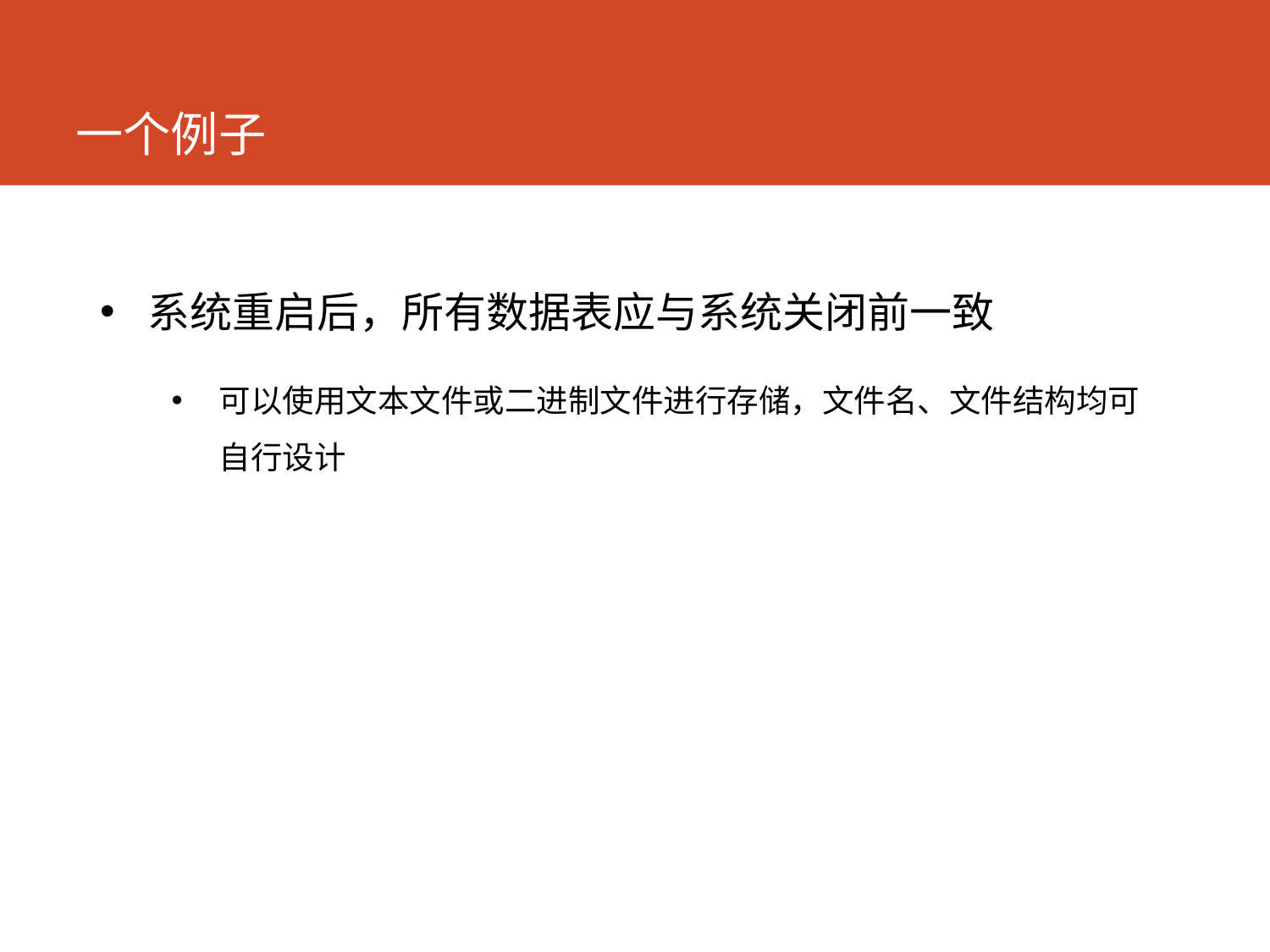

# 一个例子
系统重启后，所有数据表应与系统关闭前一致
可以使用文本文件或二进制文件进行存储，文件名、文件结构均可自行设计